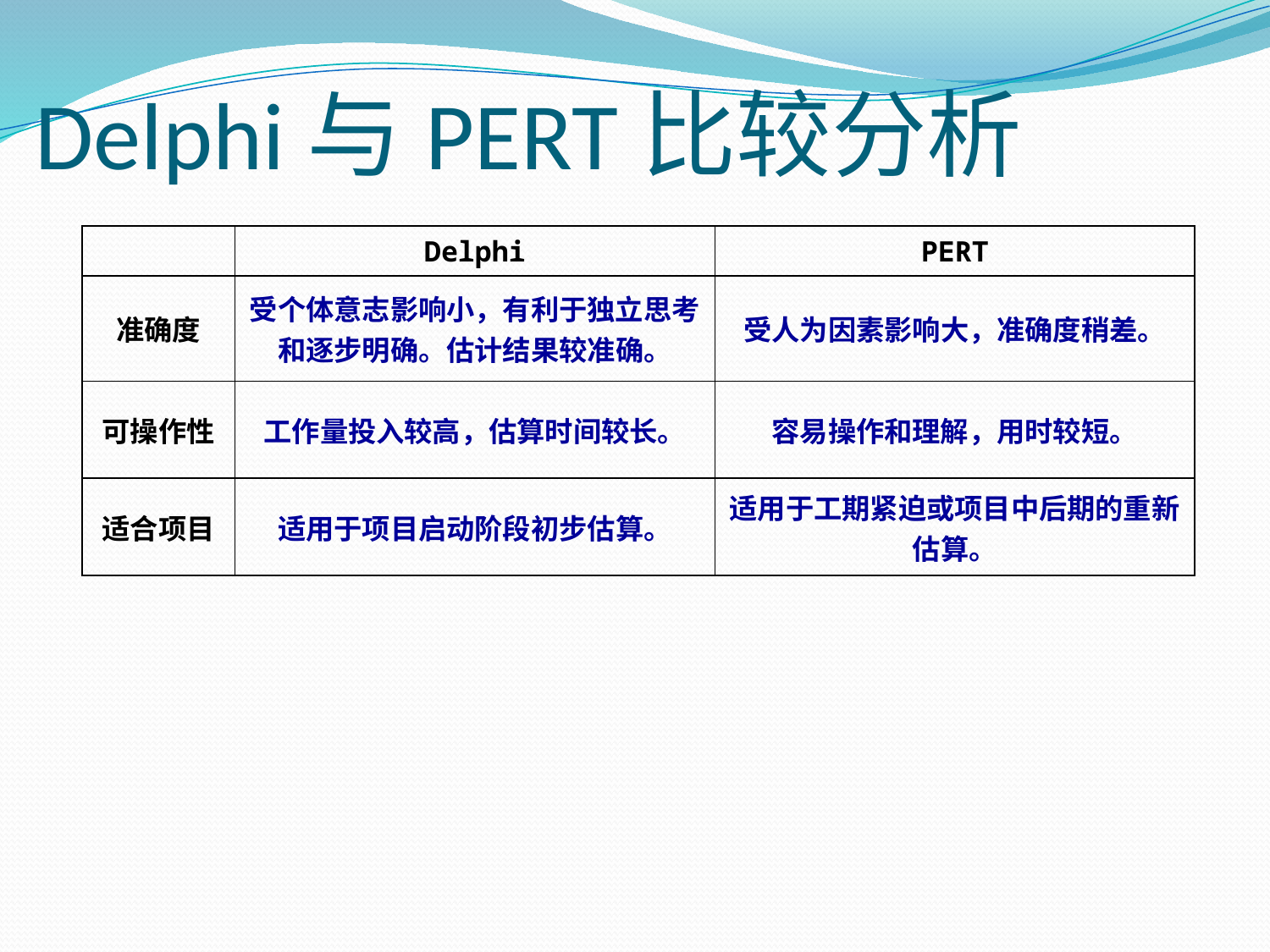

# Delphi与PERT比较分析

|  | Delphi | PERT |
| --- | --- | --- |
| 准确度 | 受个体意志影响小，有利于独立思考和逐步明确。估计结果较准确。 | 受人为因素影响大，准确度稍差。 |
| 可操作性 | 工作量投入较高，估算时间较长。 | 容易操作和理解，用时较短。 |
| 适合项目 | 适用于项目启动阶段初步估算。 | 适用于工期紧迫或项目中后期的重新估算。 |